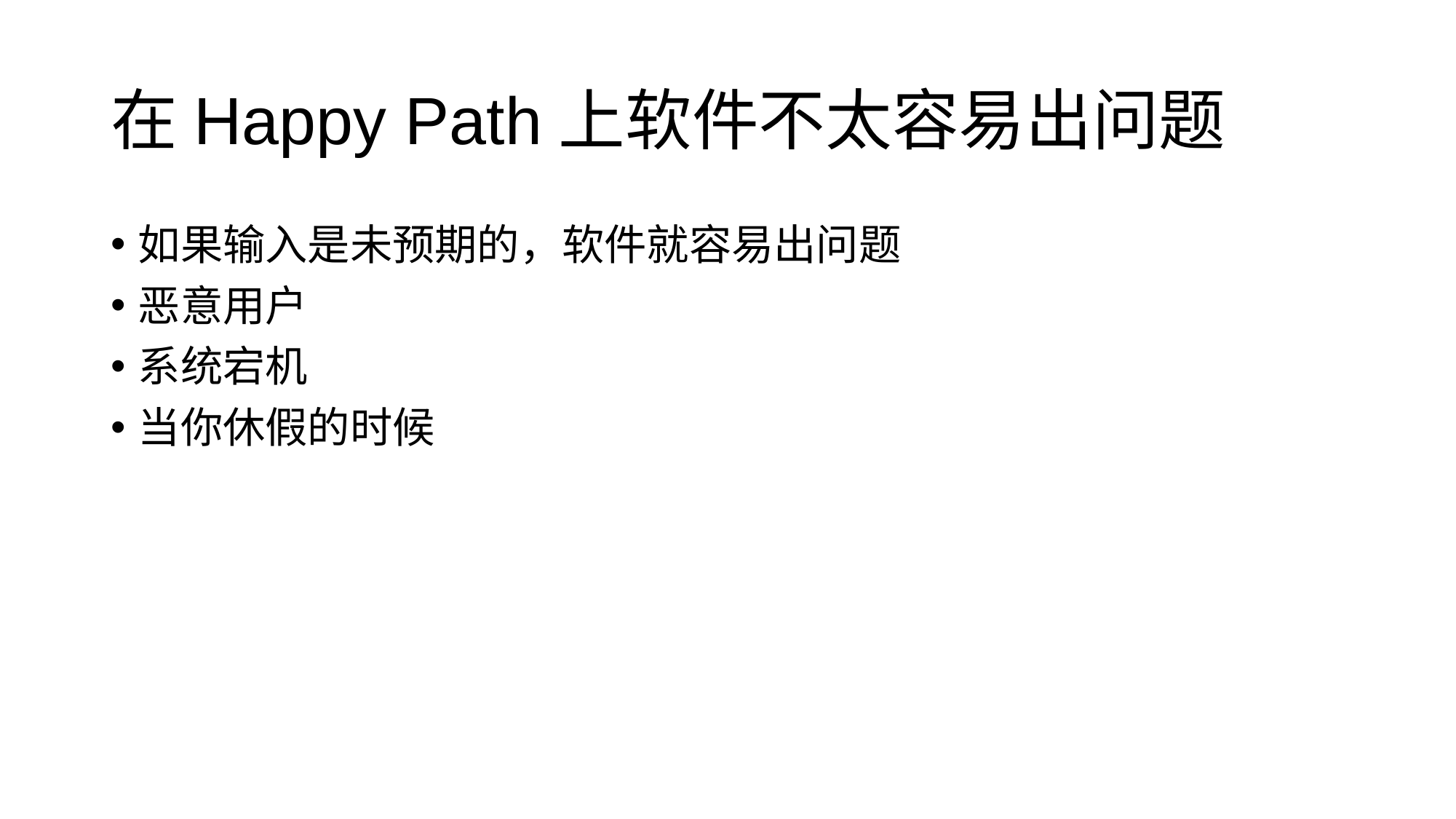

# 在Happy Path上软件不太容易出问题
如果输入是未预期的，软件就容易出问题
恶意用户
系统宕机
当你休假的时候